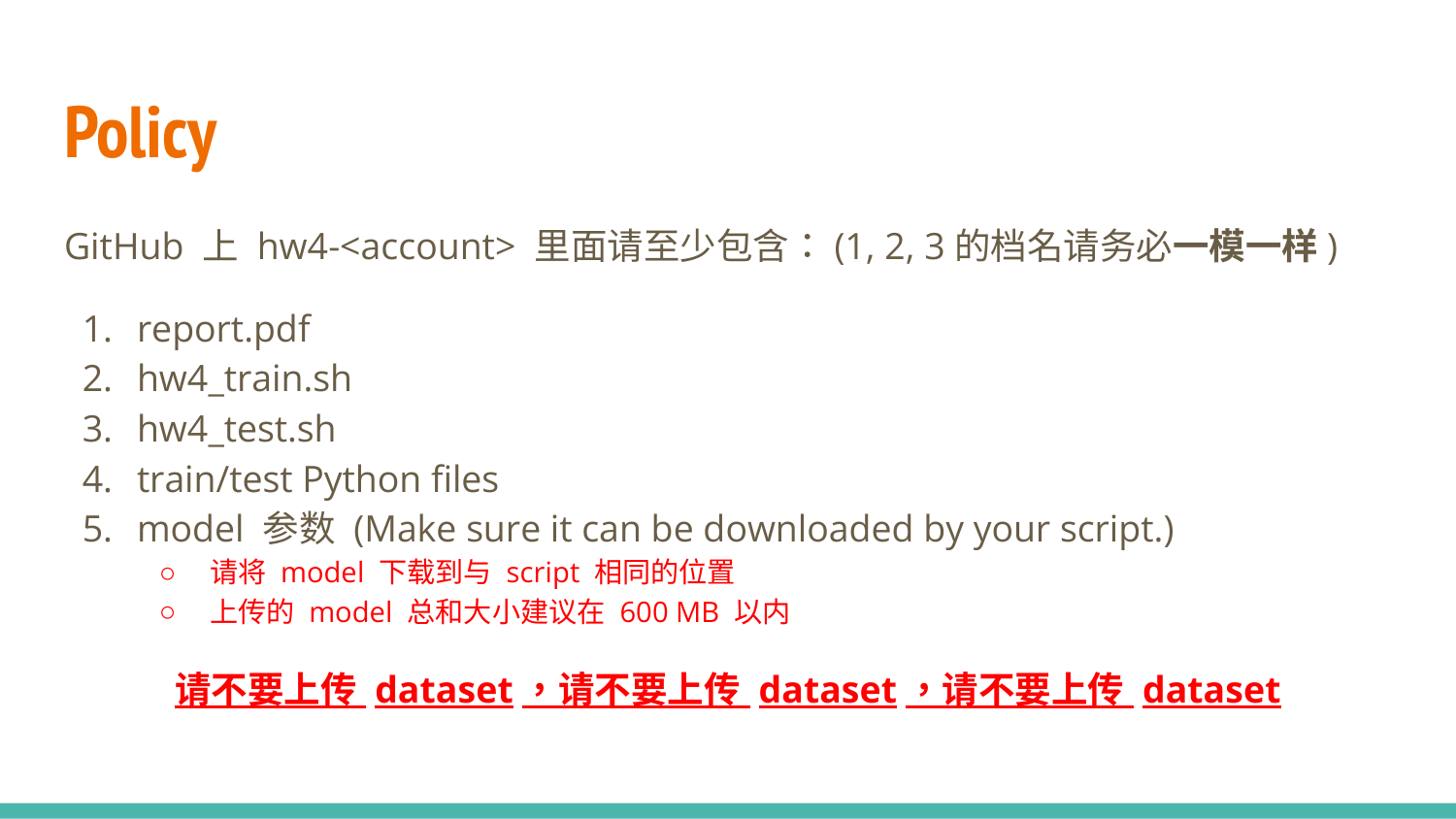

# Policy
GitHub 上 hw4-<account> 里面请至少包含：(1, 2, 3的档名请务必一模一样)
report.pdf
hw4_train.sh
hw4_test.sh
train/test Python files
model 参数 (Make sure it can be downloaded by your script.)
请将 model 下载到与 script 相同的位置
上传的 model 总和大小建议在 600 MB 以内
请不要上传 dataset，请不要上传 dataset，请不要上传 dataset